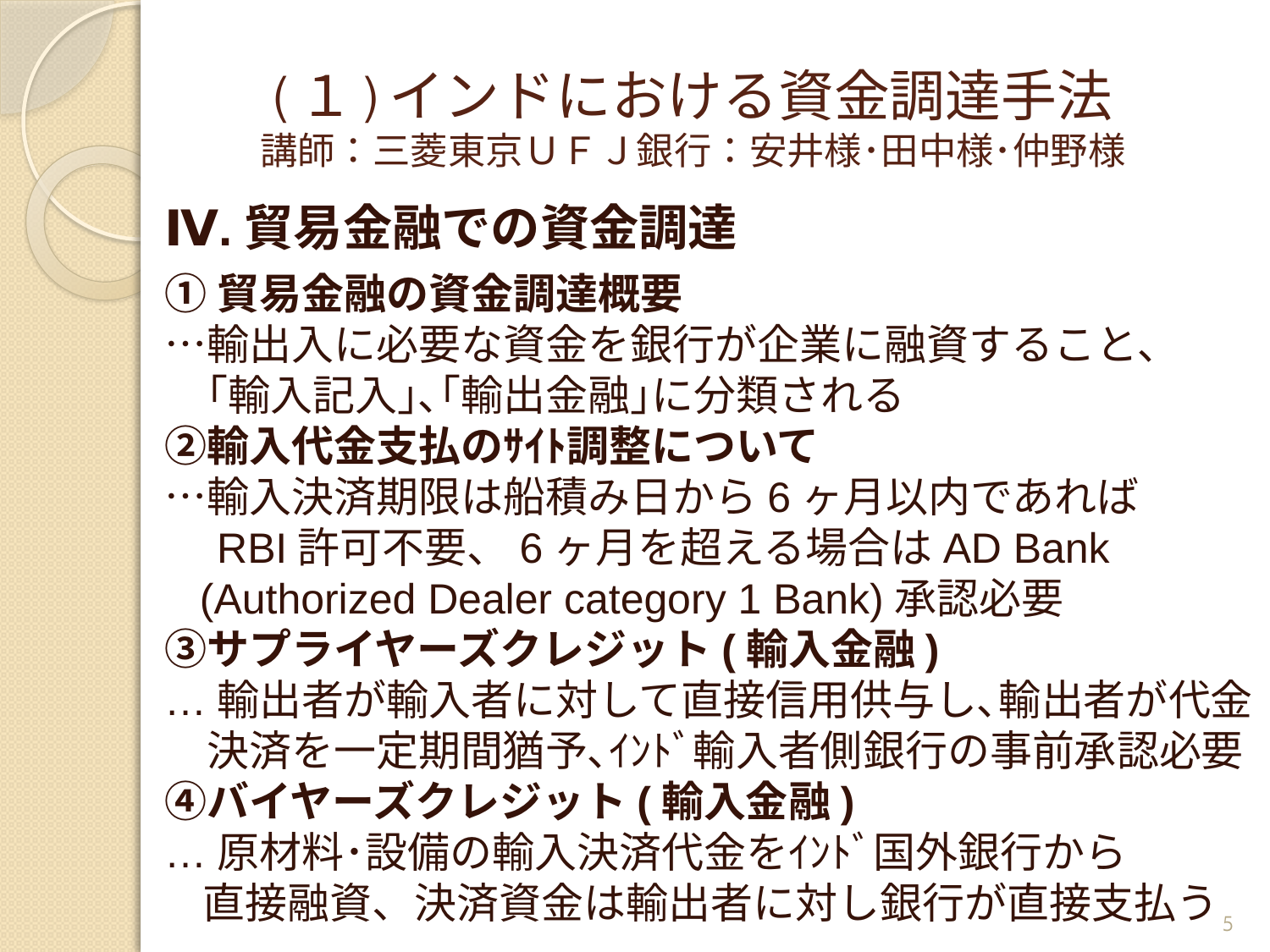

# (１)インドにおける資金調達手法 講師：三菱東京ＵＦＪ銀行：安井様･田中様･仲野様
Ⅳ.貿易金融での資金調達
①貿易金融の資金調達概要
…輸出入に必要な資金を銀行が企業に融資すること､
　｢輸入記入｣､｢輸出金融｣に分類される
②輸入代金支払のｻｲﾄ調整について
…輸入決済期限は船積み日から6ヶ月以内であれば
　RBI許可不要、6ヶ月を超える場合はAD Bank
   (Authorized Dealer category 1 Bank)承認必要
③サプライヤーズクレジット(輸入金融)
…輸出者が輸入者に対して直接信用供与し､輸出者が代金
　決済を一定期間猶予､ｲﾝﾄﾞ輸入者側銀行の事前承認必要
④バイヤーズクレジット(輸入金融)
…原材料･設備の輸入決済代金をｲﾝﾄﾞ国外銀行から
    直接融資、決済資金は輸出者に対し銀行が直接支払う
5